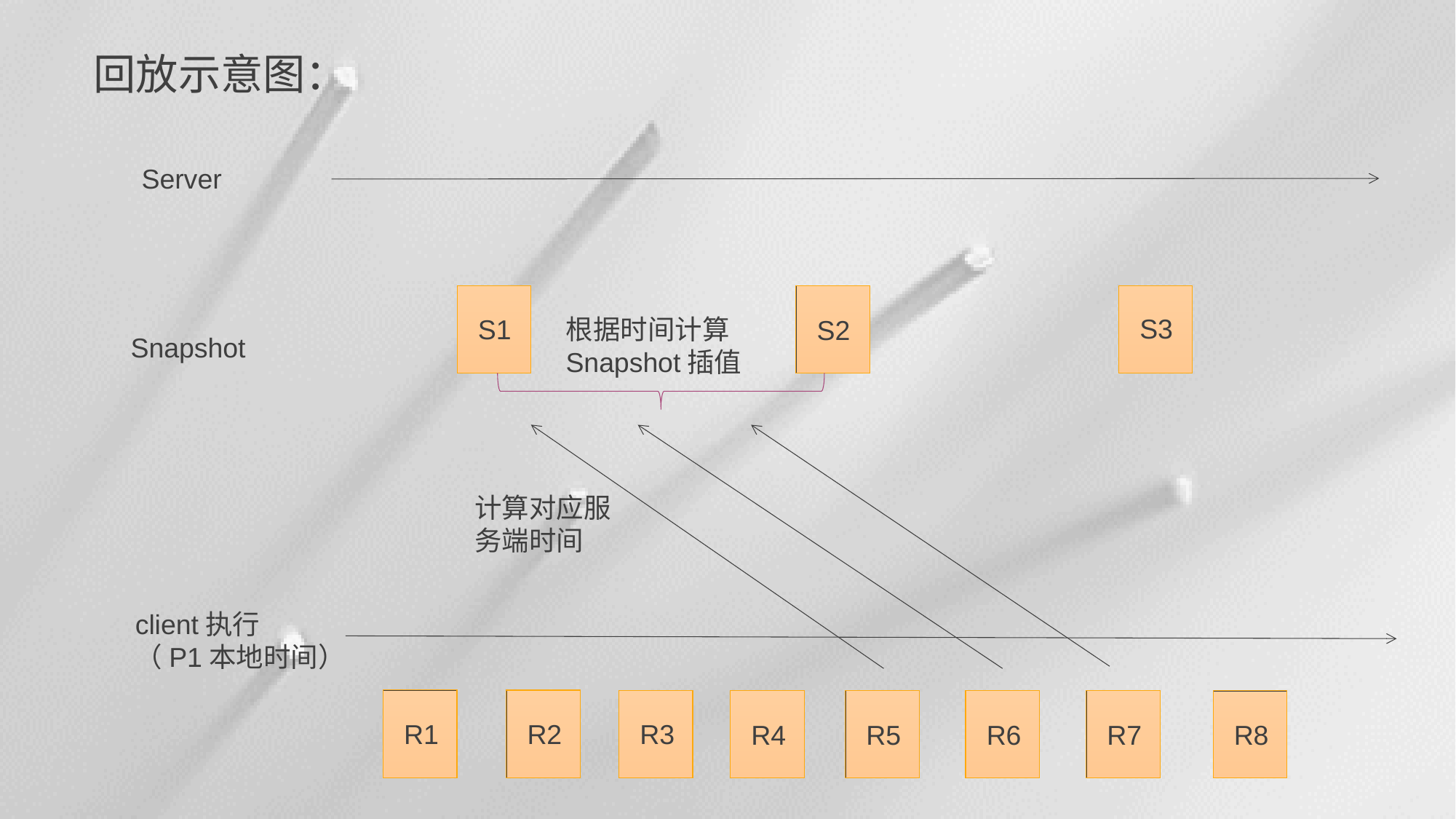

回放示意图：
Server

S3
S1
根据时间计算Snapshot插值
S2
Snapshot
计算对应服务端时间
client执行
（P1本地时间）

R1
R2
R3
R4
R5
R6
R7
R8